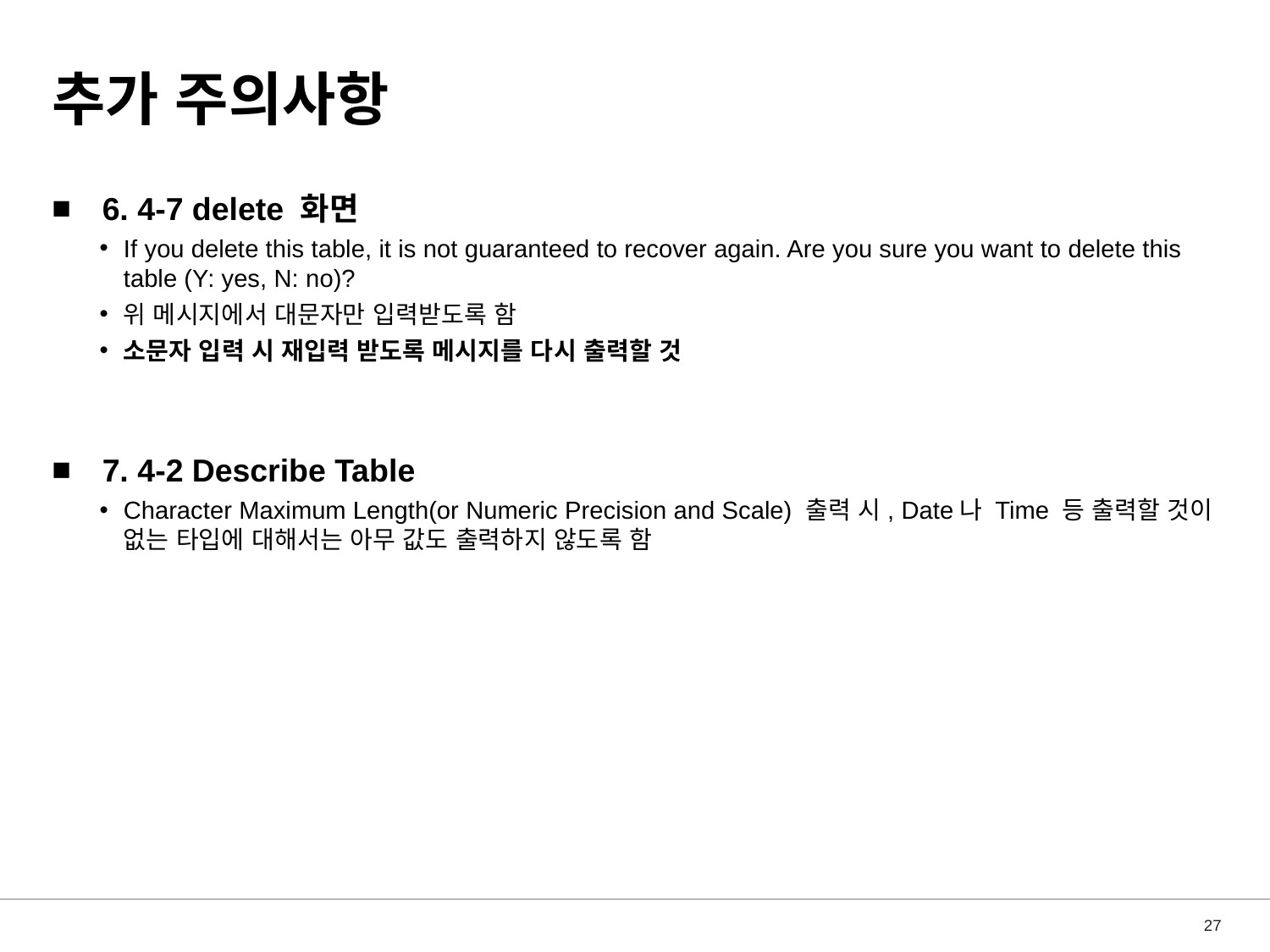

# 추가 주의사항
6. 4-7 delete 화면
If you delete this table, it is not guaranteed to recover again. Are you sure you want to delete this table (Y: yes, N: no)?
위 메시지에서 대문자만 입력받도록 함
소문자 입력 시 재입력 받도록 메시지를 다시 출력할 것

7. 4-2 Describe Table
Character Maximum Length(or Numeric Precision and Scale) 출력 시, Date나 Time 등 출력할 것이 없는 타입에 대해서는 아무 값도 출력하지 않도록 함

27